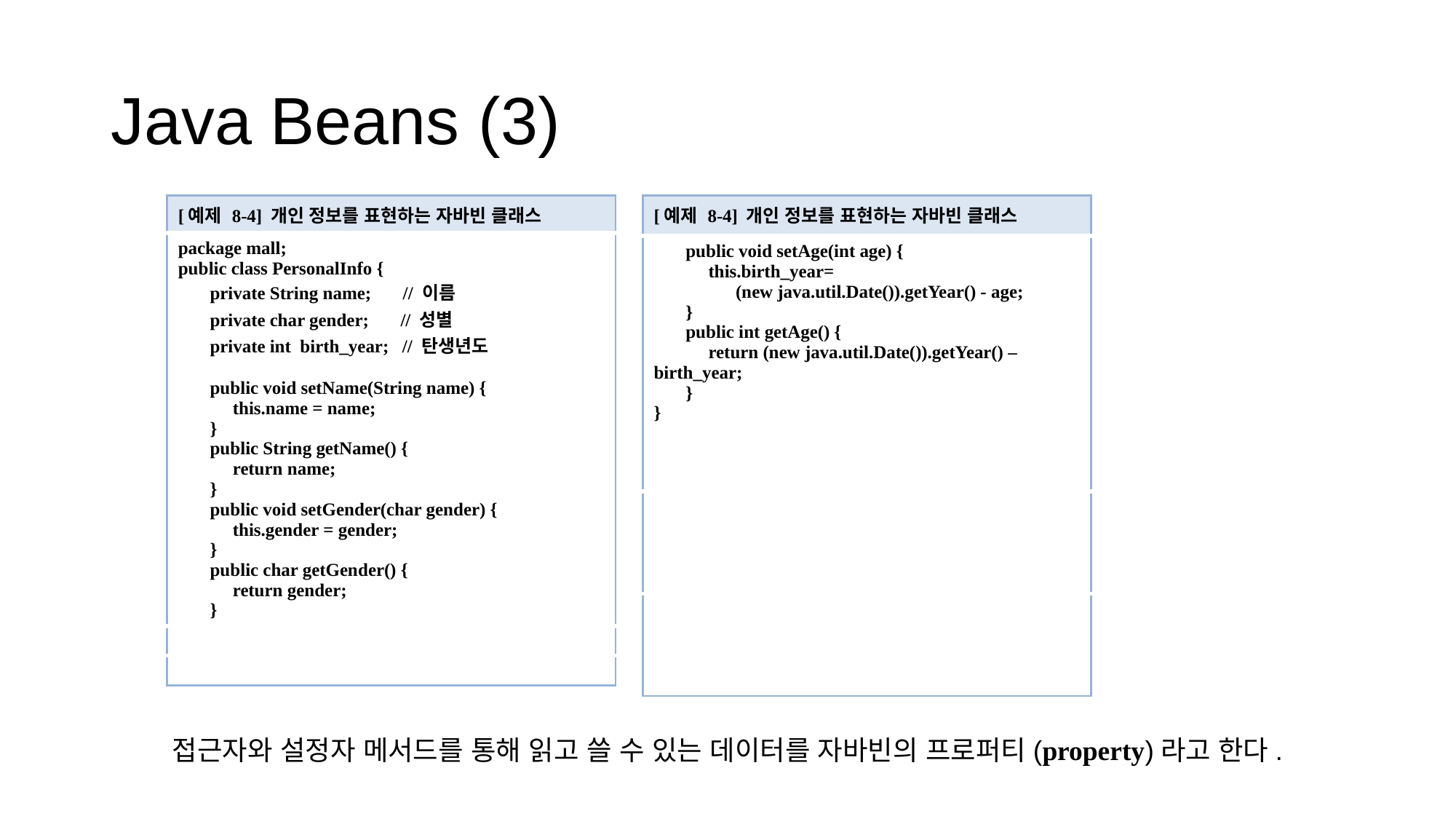

# Java Beans (3)
| [예제 8-4] 개인 정보를 표현하는 자바빈 클래스 |
| --- |
| package mall; public class PersonalInfo { private String name; // 이름 private char gender; // 성별 private int birth\_year; // 탄생년도 public void setName(String name) { this.name = name; } public String getName() { return name; } public void setGender(char gender) { this.gender = gender; } public char getGender() { return gender; } |
|  |
|  |
| [예제 8-4] 개인 정보를 표현하는 자바빈 클래스 |
| --- |
| public void setAge(int age) { this.birth\_year= (new java.util.Date()).getYear() - age; } public int getAge() { return (new java.util.Date()).getYear() – birth\_year; } } |
|  |
|  |
접근자와 설정자 메서드를 통해 읽고 쓸 수 있는 데이터를 자바빈의 프로퍼티(property)라고 한다.